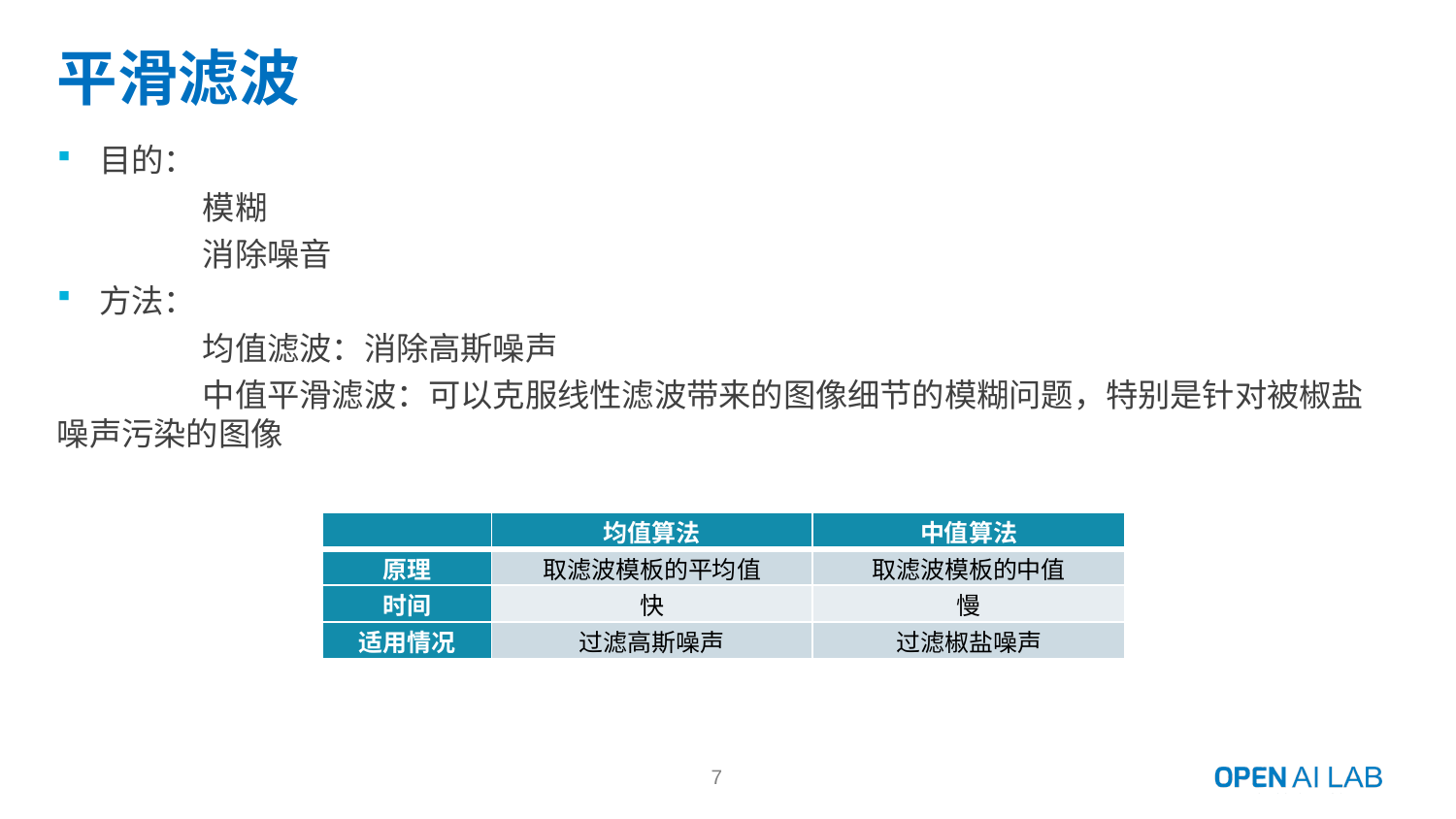

# 平滑滤波
目的：
	模糊
	消除噪音
方法：
	均值滤波：消除高斯噪声
	中值平滑滤波：可以克服线性滤波带来的图像细节的模糊问题，特别是针对被椒盐	噪声污染的图像

|  | 均值算法 | 中值算法 |
| --- | --- | --- |
| 原理 | 取滤波模板的平均值 | 取滤波模板的中值 |
| 时间 | 快 | 慢 |
| 适用情况 | 过滤高斯噪声 | 过滤椒盐噪声 |